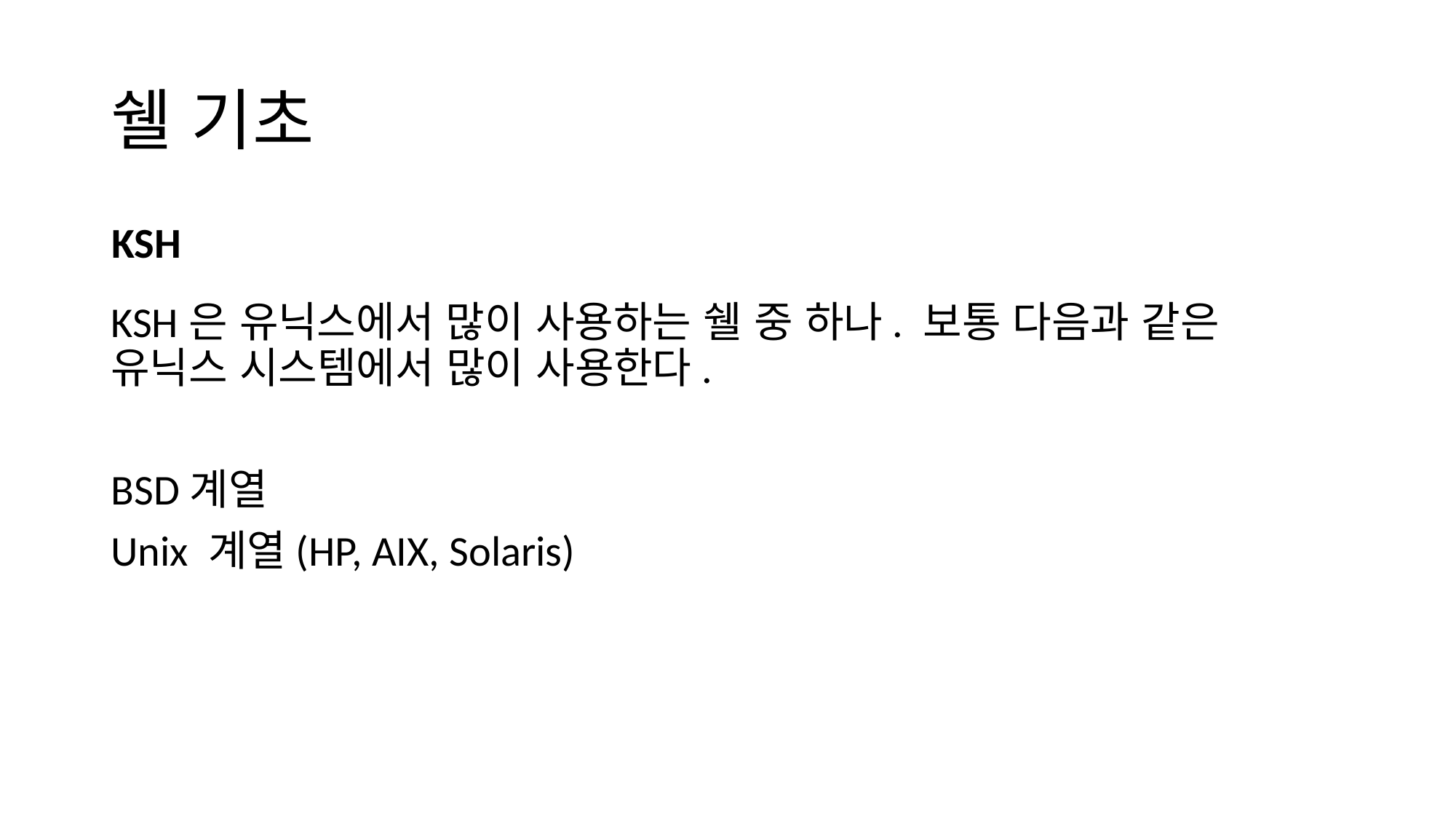

# 쉘 기초
KSH
KSH은 유닉스에서 많이 사용하는 쉘 중 하나. 보통 다음과 같은 유닉스 시스템에서 많이 사용한다.

BSD계열
Unix 계열(HP, AIX, Solaris)